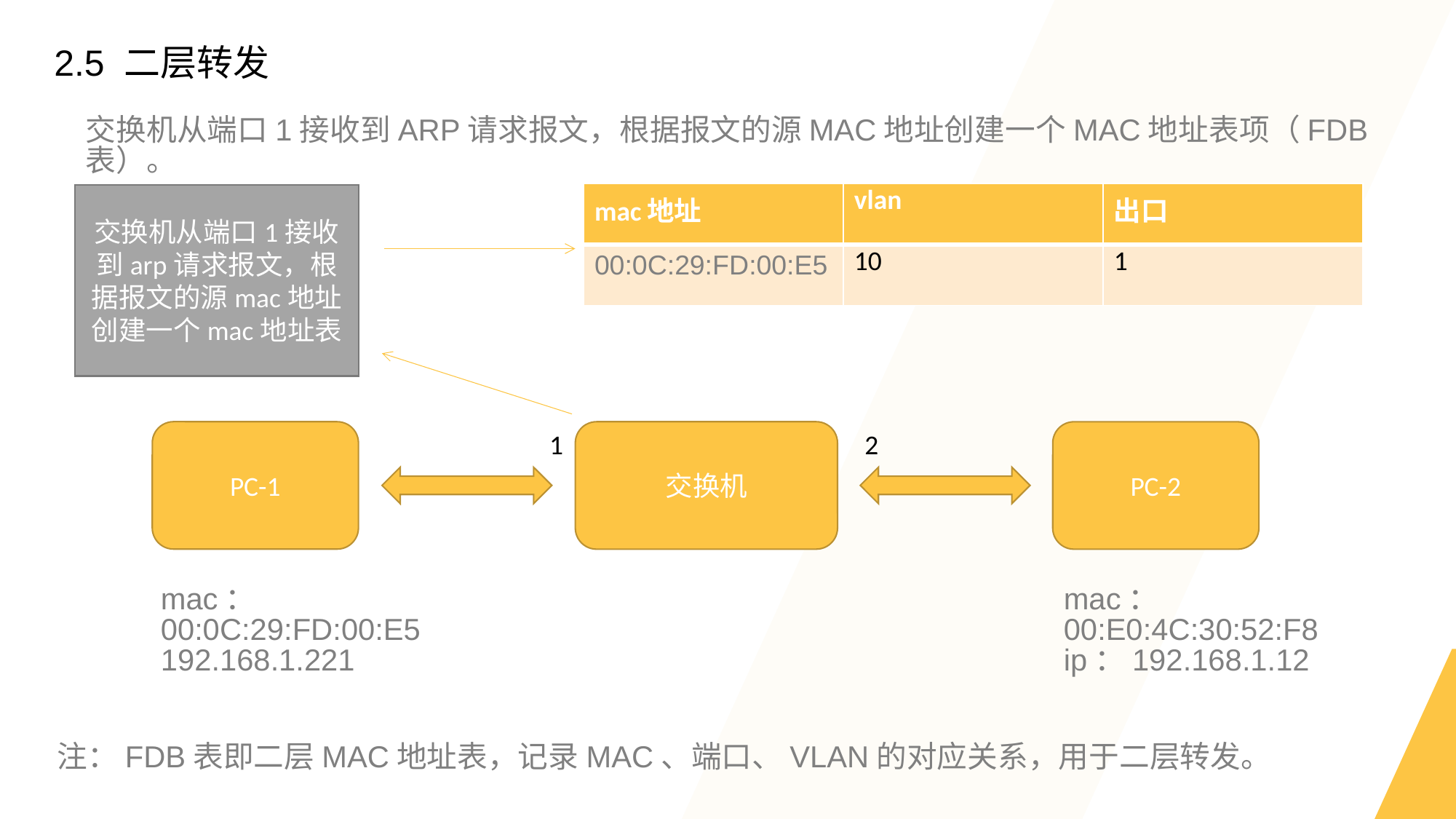

2.5 二层转发

交换机从端口1接收到ARP请求报文，根据报文的源MAC地址创建一个MAC地址表项（FDB表）。
| mac地址 | vlan | 出口 |
| --- | --- | --- |
| 00:0C:29:FD:00:E5 | 10 | 1 |
交换机从端口1接收到arp请求报文，根据报文的源mac地址创建一个mac地址表
PC-1
交换机
1
2
PC-2

mac：
00:0C:29:FD:00:E5
192.168.1.221

mac：
00:E0:4C:30:52:F8
ip：192.168.1.12

注：FDB表即二层MAC地址表，记录MAC、端口、VLAN的对应关系，用于二层转发。